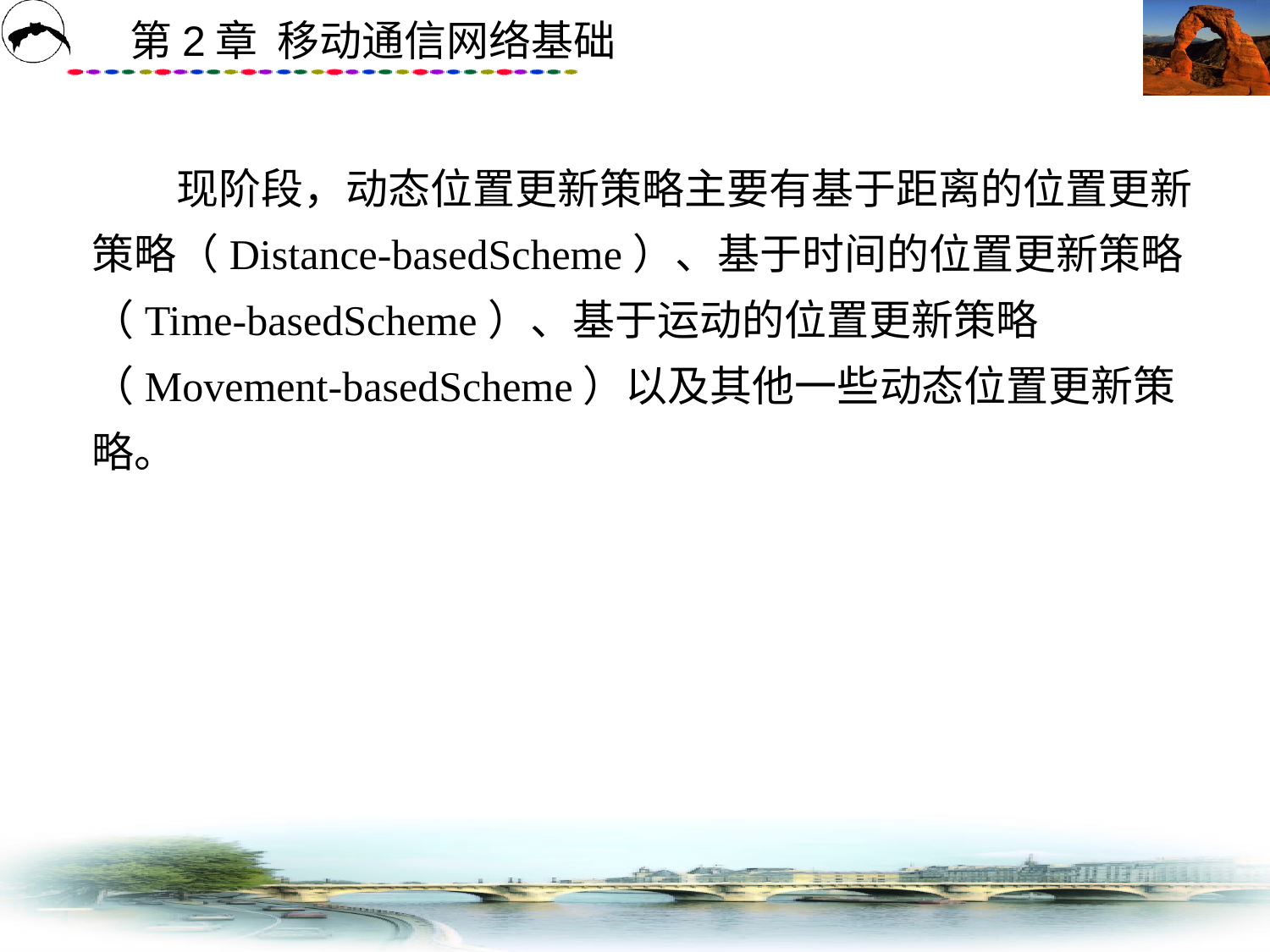

# 现阶段，动态位置更新策略主要有基于距离的位置更新策略（Distance-basedScheme）、基于时间的位置更新策略（Time-basedScheme）、基于运动的位置更新策略（Movement-basedScheme）以及其他一些动态位置更新策略。